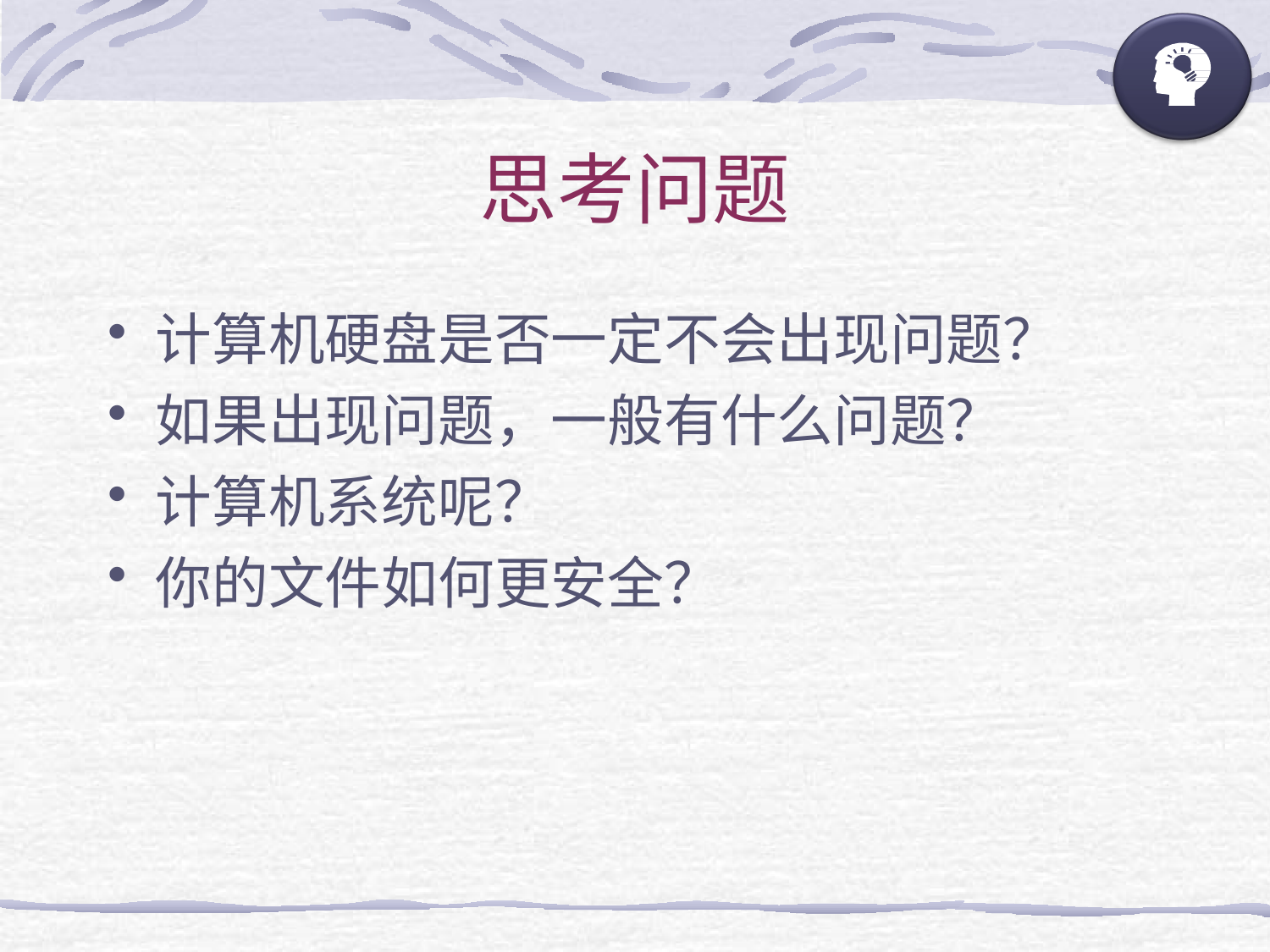

# 思考问题
计算机硬盘是否一定不会出现问题？
如果出现问题，一般有什么问题？
计算机系统呢？
你的文件如何更安全？